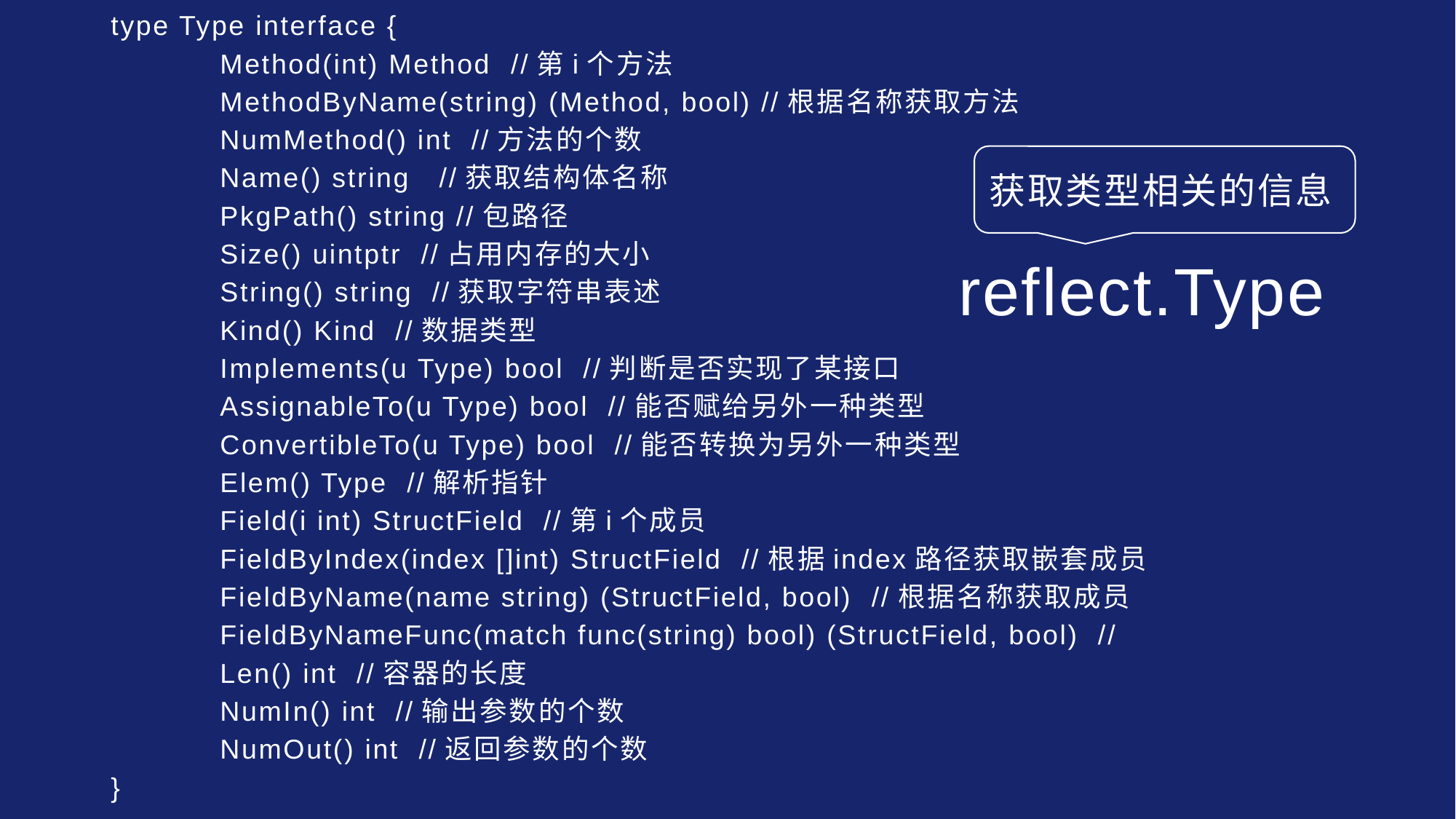

type Type interface {
	Method(int) Method  //第i个方法
	MethodByName(string) (Method, bool) //根据名称获取方法
	NumMethod() int  //方法的个数
	Name() string   //获取结构体名称
	PkgPath() string //包路径
	Size() uintptr  //占用内存的大小
	String() string  //获取字符串表述
	Kind() Kind  //数据类型
	Implements(u Type) bool  //判断是否实现了某接口
	AssignableTo(u Type) bool  //能否赋给另外一种类型
	ConvertibleTo(u Type) bool  //能否转换为另外一种类型
	Elem() Type  //解析指针
	Field(i int) StructField  //第i个成员
	FieldByIndex(index []int) StructField  //根据index路径获取嵌套成员
	FieldByName(name string) (StructField, bool)  //根据名称获取成员
	FieldByNameFunc(match func(string) bool) (StructField, bool)  //
	Len() int  //容器的长度
	NumIn() int  //输出参数的个数
	NumOut() int  //返回参数的个数
}
获取类型相关的信息
# reflect.Type